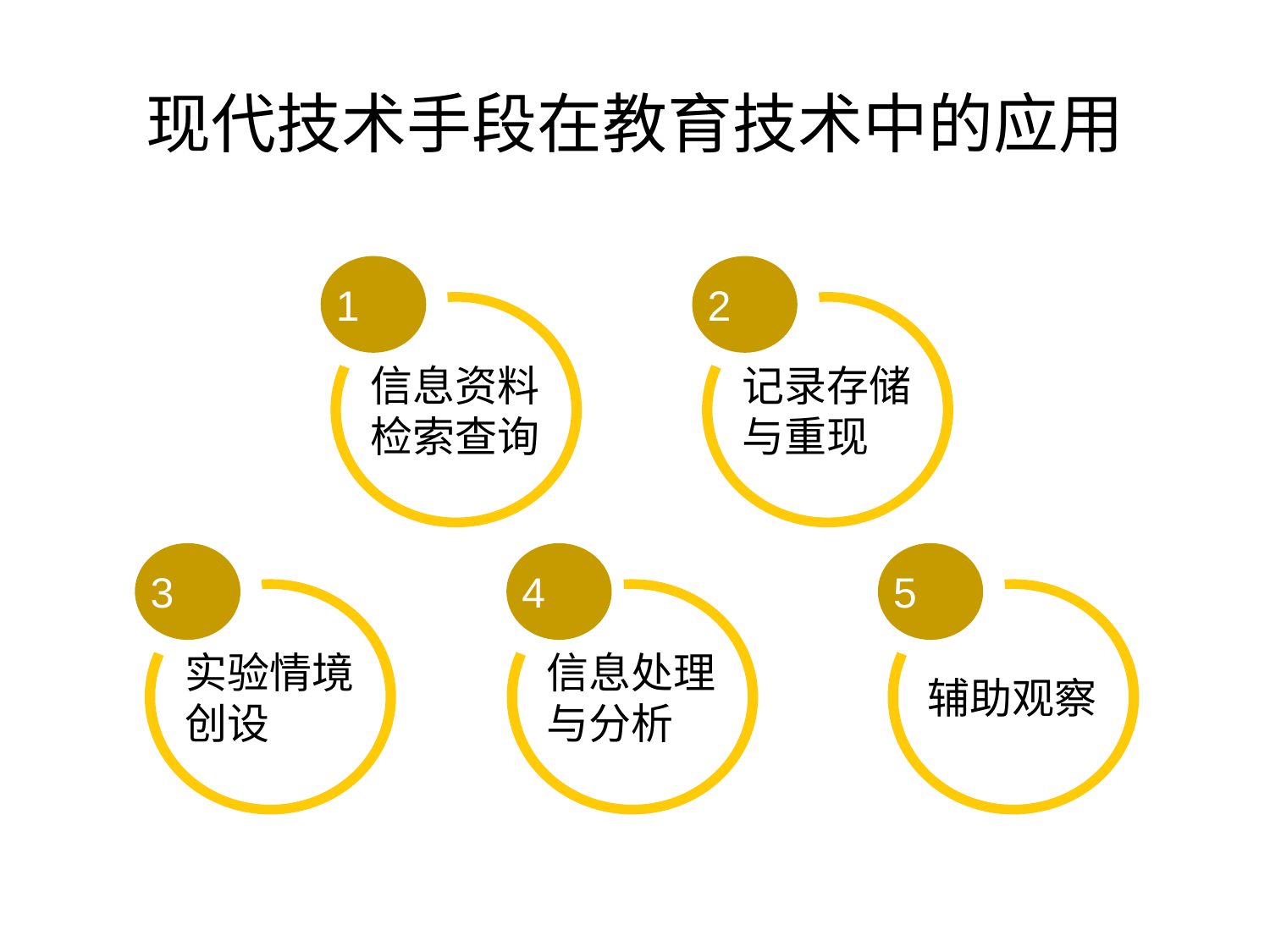

# 现代技术手段在教育技术中的应用
1
2
信息资料检索查询
记录存储与重现
3
4
5
实验情境创设
信息处理与分析
辅助观察